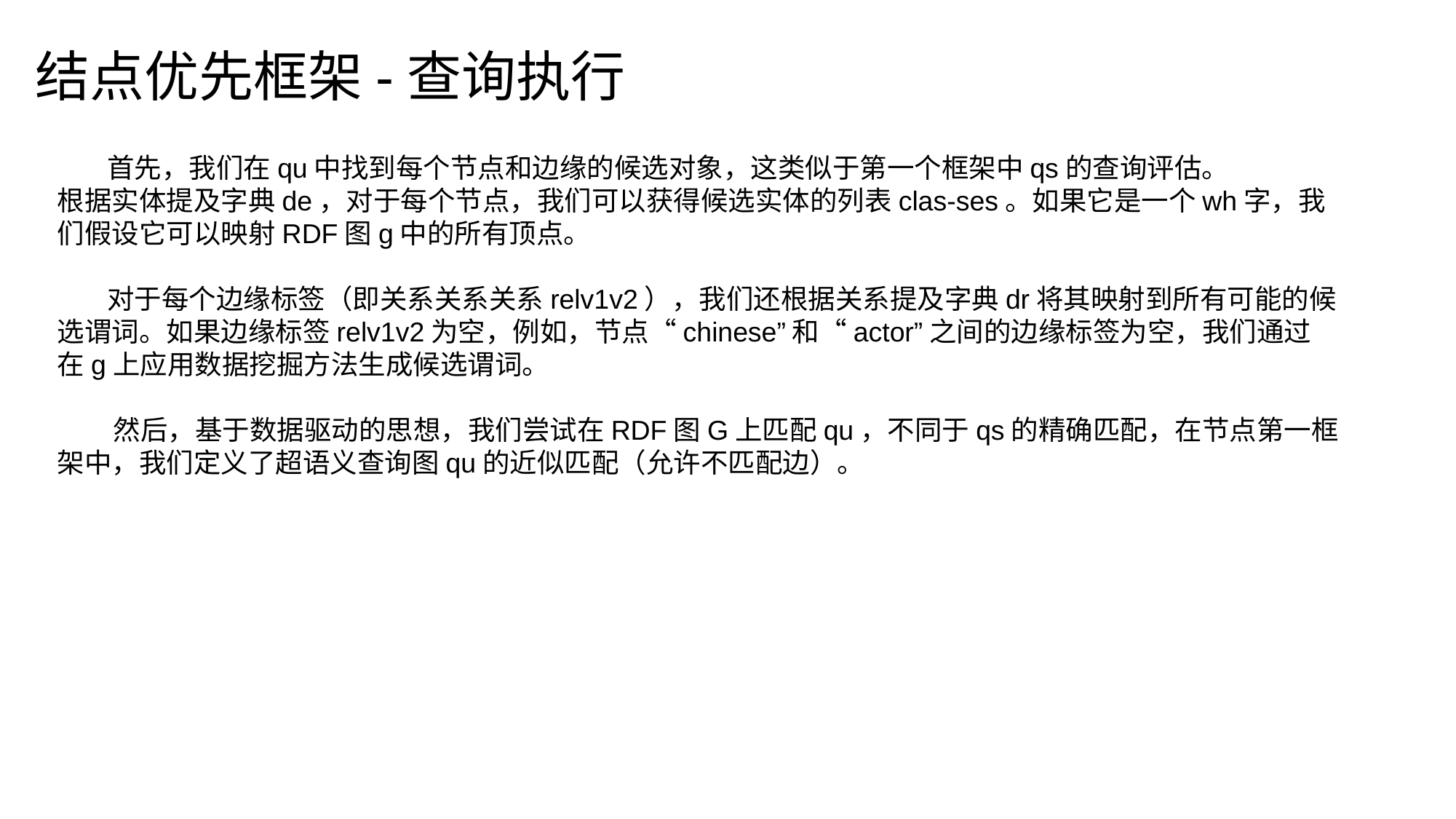

结点优先框架-查询执行
       首先，我们在qu中找到每个节点和边缘的候选对象，这类似于第一个框架中qs的查询评估。
根据实体提及字典de，对于每个节点，我们可以获得候选实体的列表clas-ses。如果它是一个wh字，我们假设它可以映射RDF图g中的所有顶点。

       对于每个边缘标签（即关系关系关系relv1v2），我们还根据关系提及字典dr将其映射到所有可能的候选谓词。如果边缘标签relv1v2为空，例如，节点“chinese”和“actor”之间的边缘标签为空，我们通过在g上应用数据挖掘方法生成候选谓词。

        然后，基于数据驱动的思想，我们尝试在RDF图G上匹配qu，不同于qs的精确匹配，在节点第一框架中，我们定义了超语义查询图qu的近似匹配（允许不匹配边）。